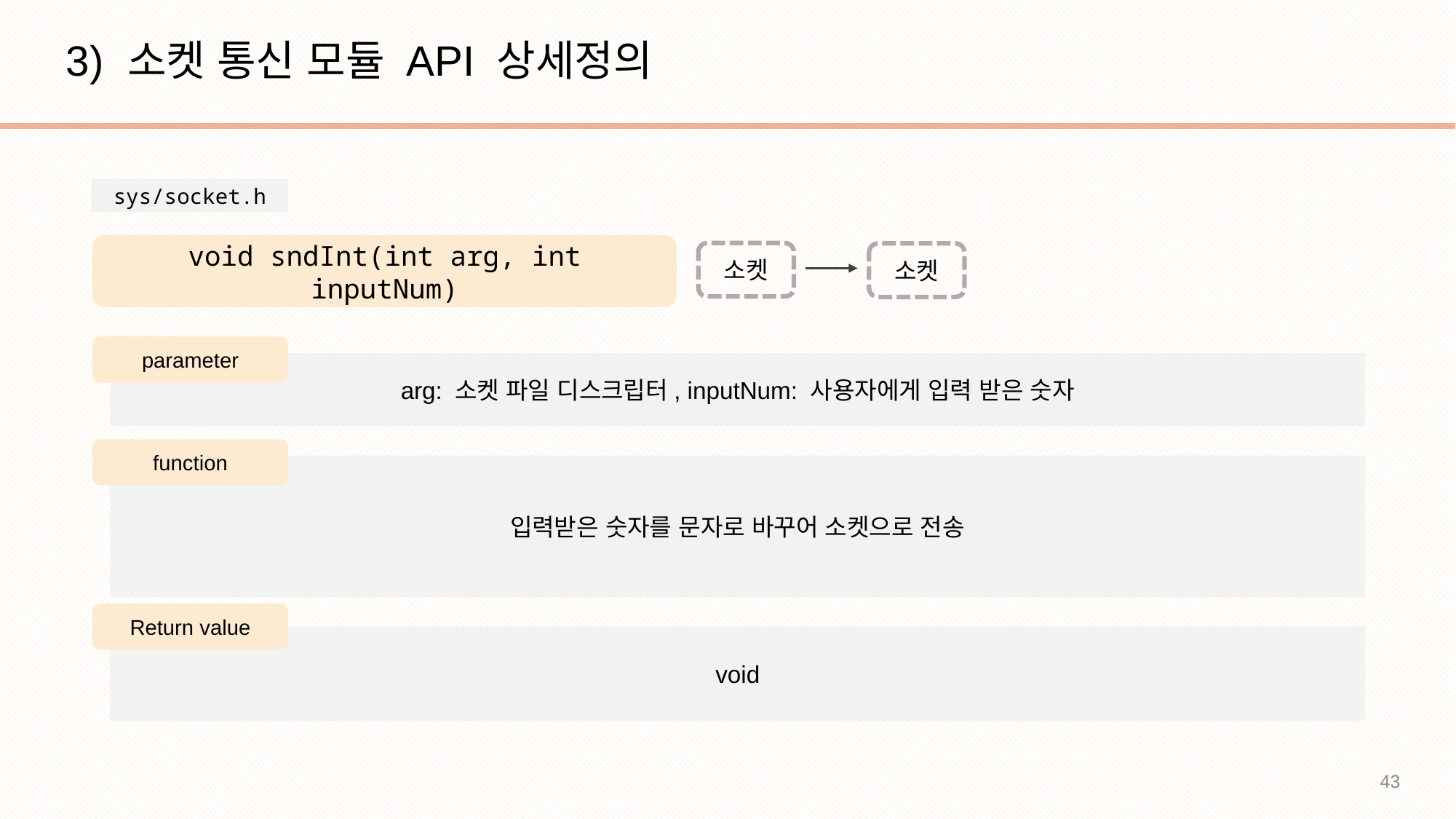

소켓 통신 모듈 API 상세정의
sys/socket.h
void sndInt(int arg, int inputNum)
소켓
소켓
parameter
arg: 소켓 파일 디스크립터, inputNum: 사용자에게 입력 받은 숫자
function
입력받은 숫자를 문자로 바꾸어 소켓으로 전송
Return value
void
43